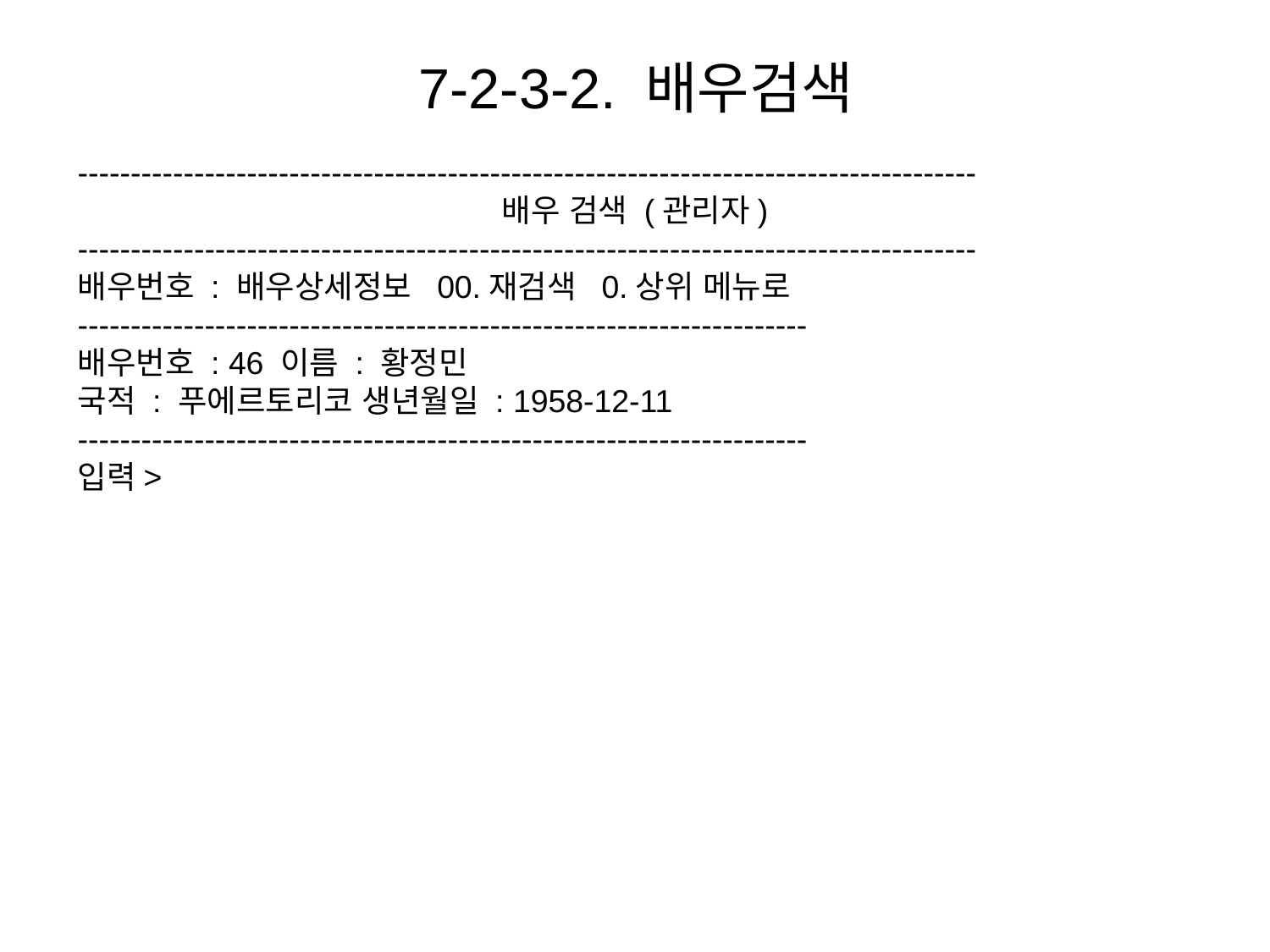

# 7-2-3-2. 배우검색
-------------------------------------------------------------------------------------
배우 검색 (관리자)
-------------------------------------------------------------------------------------
배우번호 : 배우상세정보  00.재검색  0.상위 메뉴로
---------------------------------------------------------------------
배우번호 : 46 이름 : 황정민
국적 : 푸에르토리코 생년월일 : 1958-12-11
---------------------------------------------------------------------
입력>